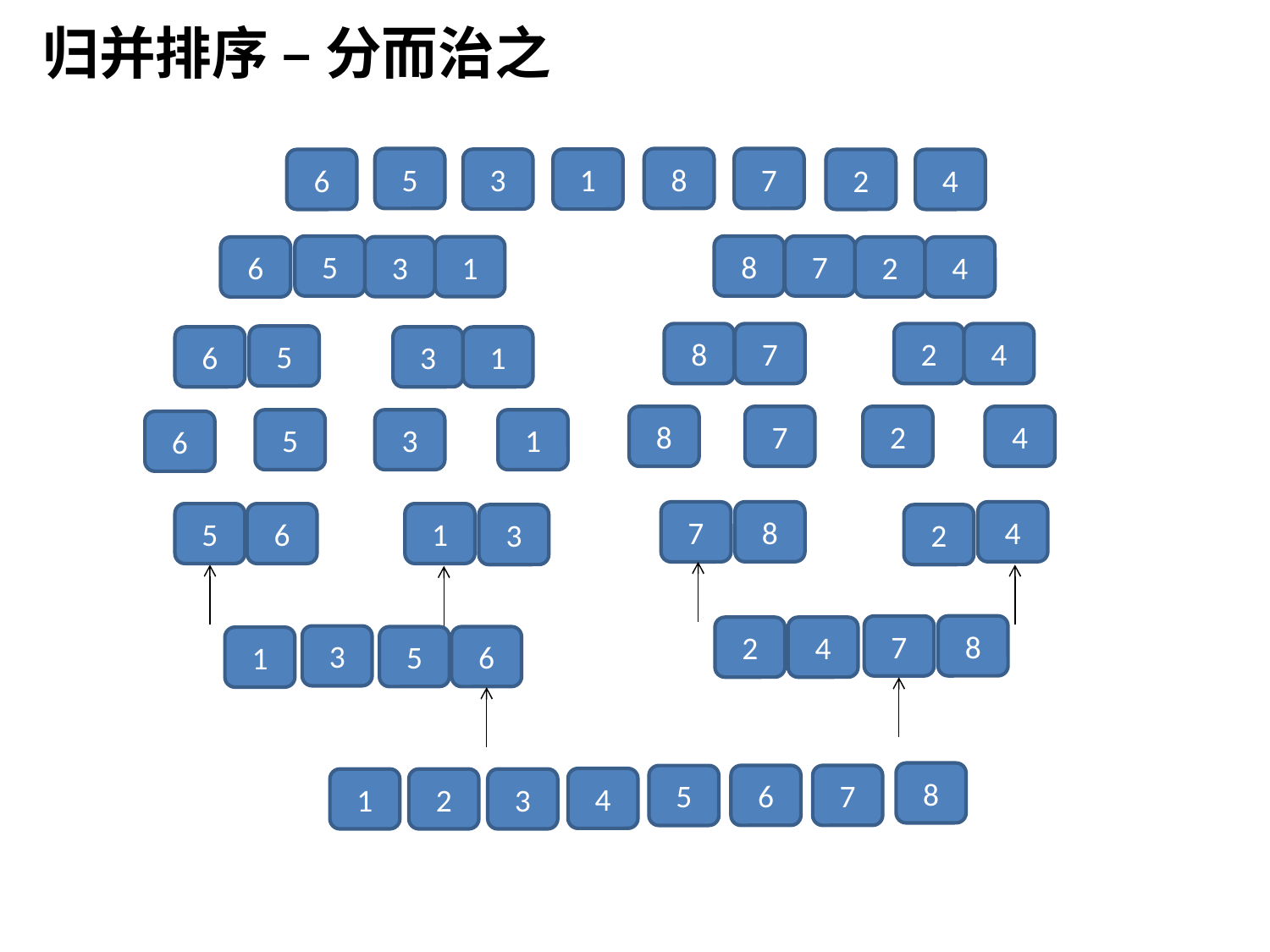

归并排序 – 分而治之
5
8
7
3
1
6
4
2
5
8
7
3
1
4
6
2
4
8
2
7
5
6
3
1
4
8
2
7
1
5
3
6
4
8
7
1
5
6
3
2
8
7
2
4
3
5
6
1
8
6
7
5
4
3
2
1